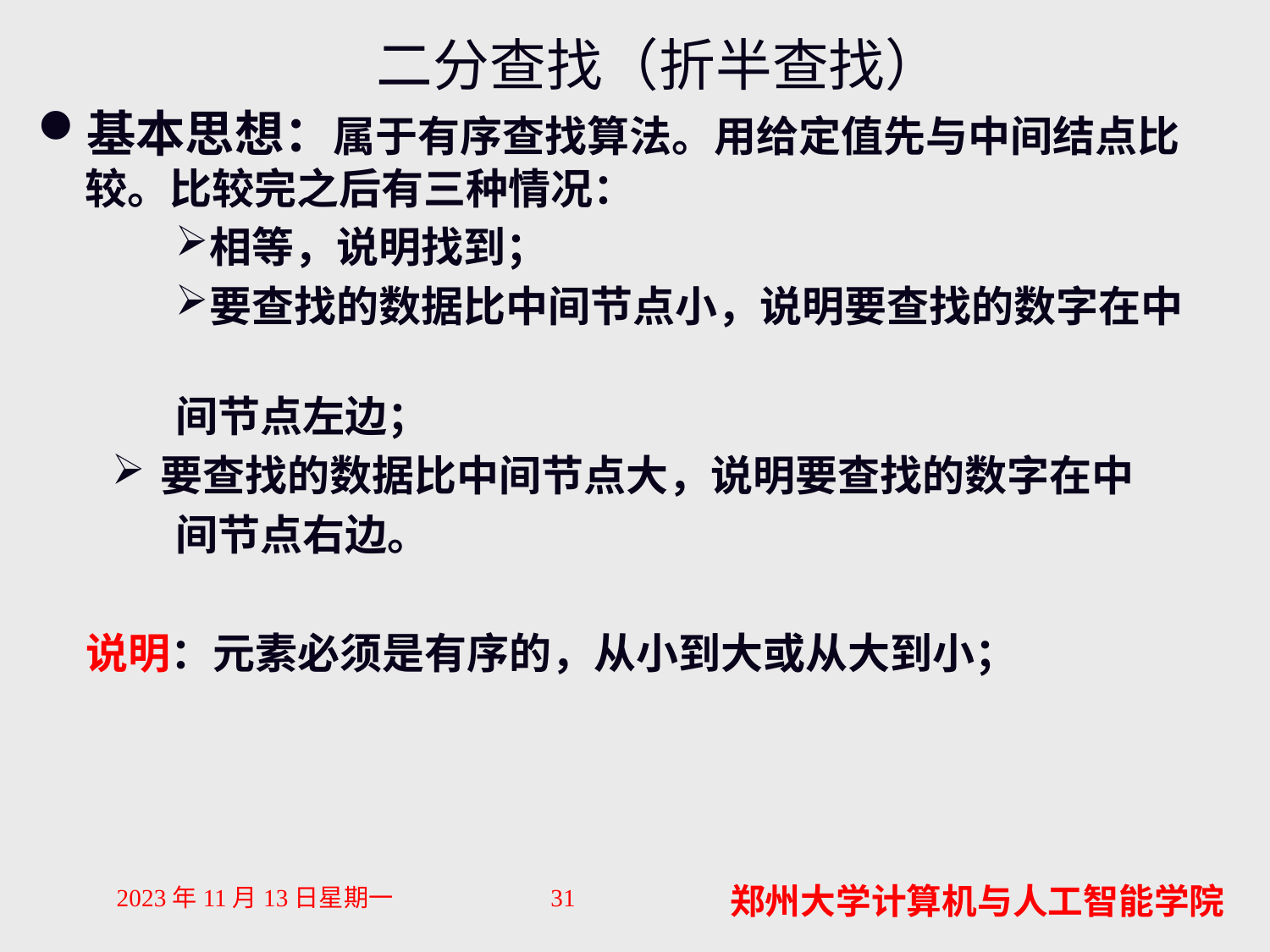

二分查找（折半查找）
基本思想：属于有序查找算法。用给定值先与中间结点比较。比较完之后有三种情况：
相等，说明找到；
要查找的数据比中间节点小，说明要查找的数字在中
间节点左边；
要查找的数据比中间节点大，说明要查找的数字在中
间节点右边。

    说明：元素必须是有序的，从小到大或从大到小；